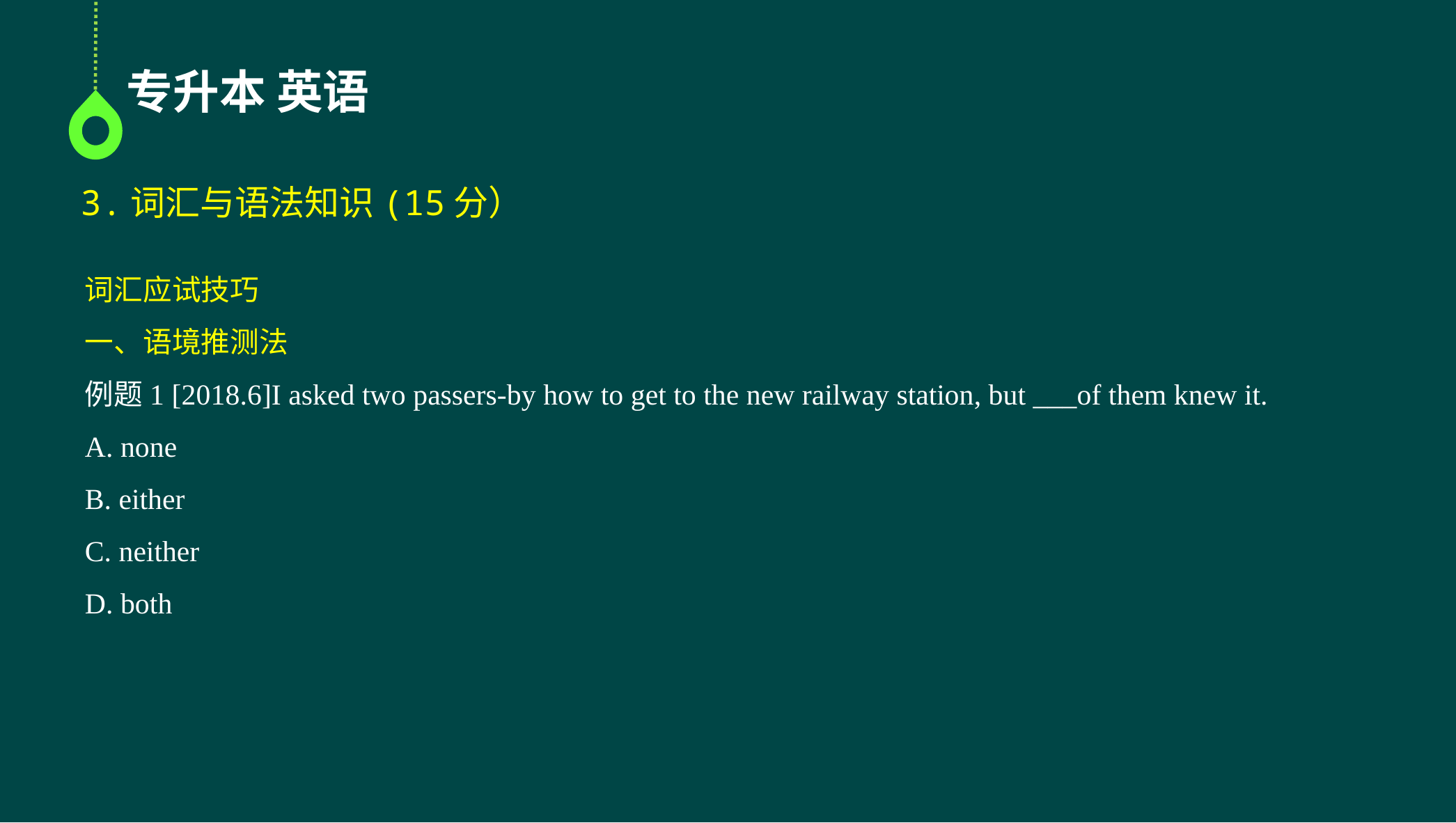

专升本 英语
3.词汇与语法知识(15分）
词汇应试技巧
一、语境推测法
例题1 [2018.6]I asked two passers-by how to get to the new railway station, but ___of them knew it.
A. none
B. either
C. neither
D. both